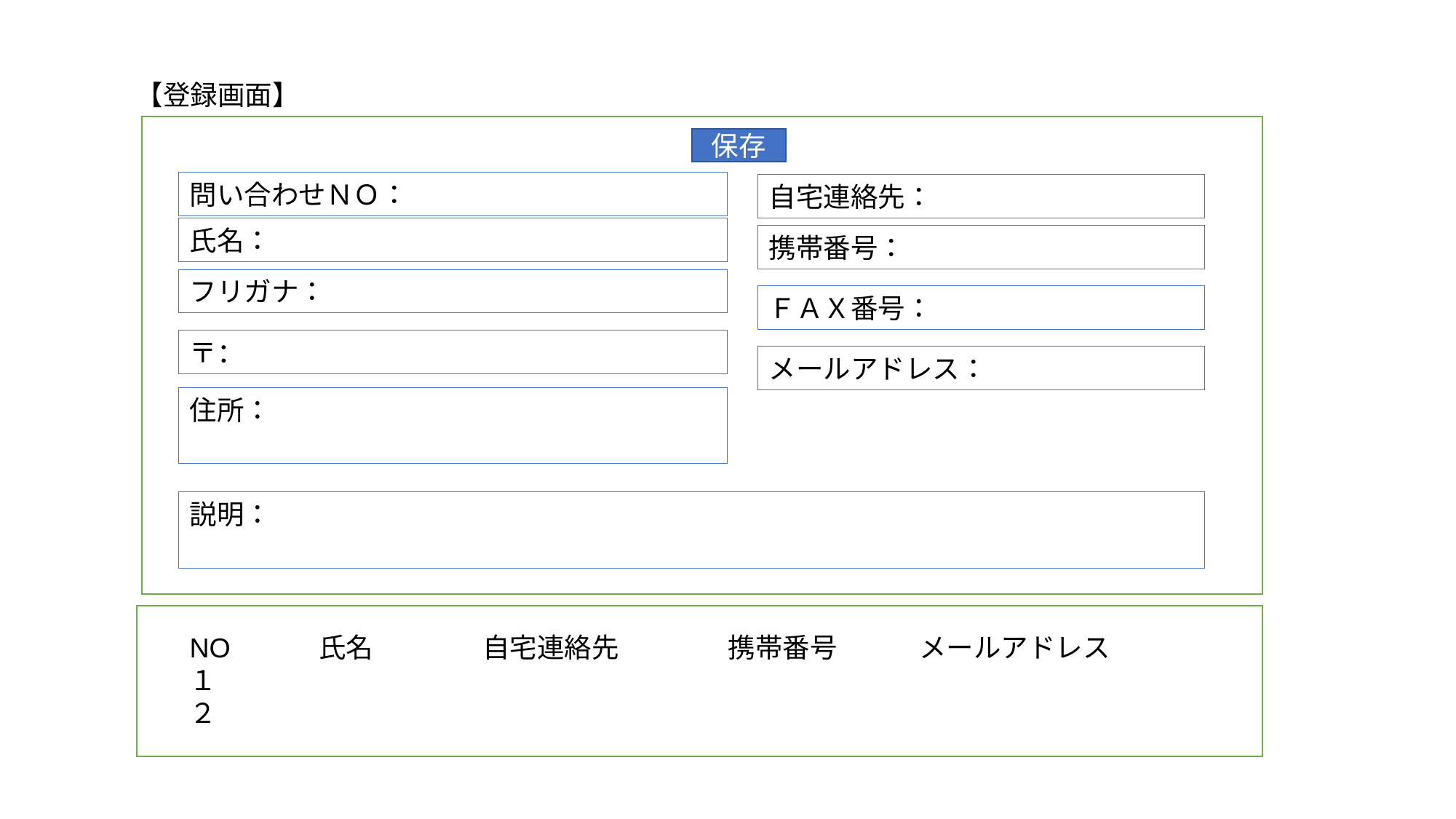

【登録画面】

保存
問い合わせＮＯ：
自宅連絡先：
氏名：
携帯番号：
フリガナ：
ＦＡＸ番号：
〒：
メールアドレス：
住所：

説明：

NO　　　氏名　　　　自宅連絡先　　　　携帯番号　　　メールアドレス
１
２